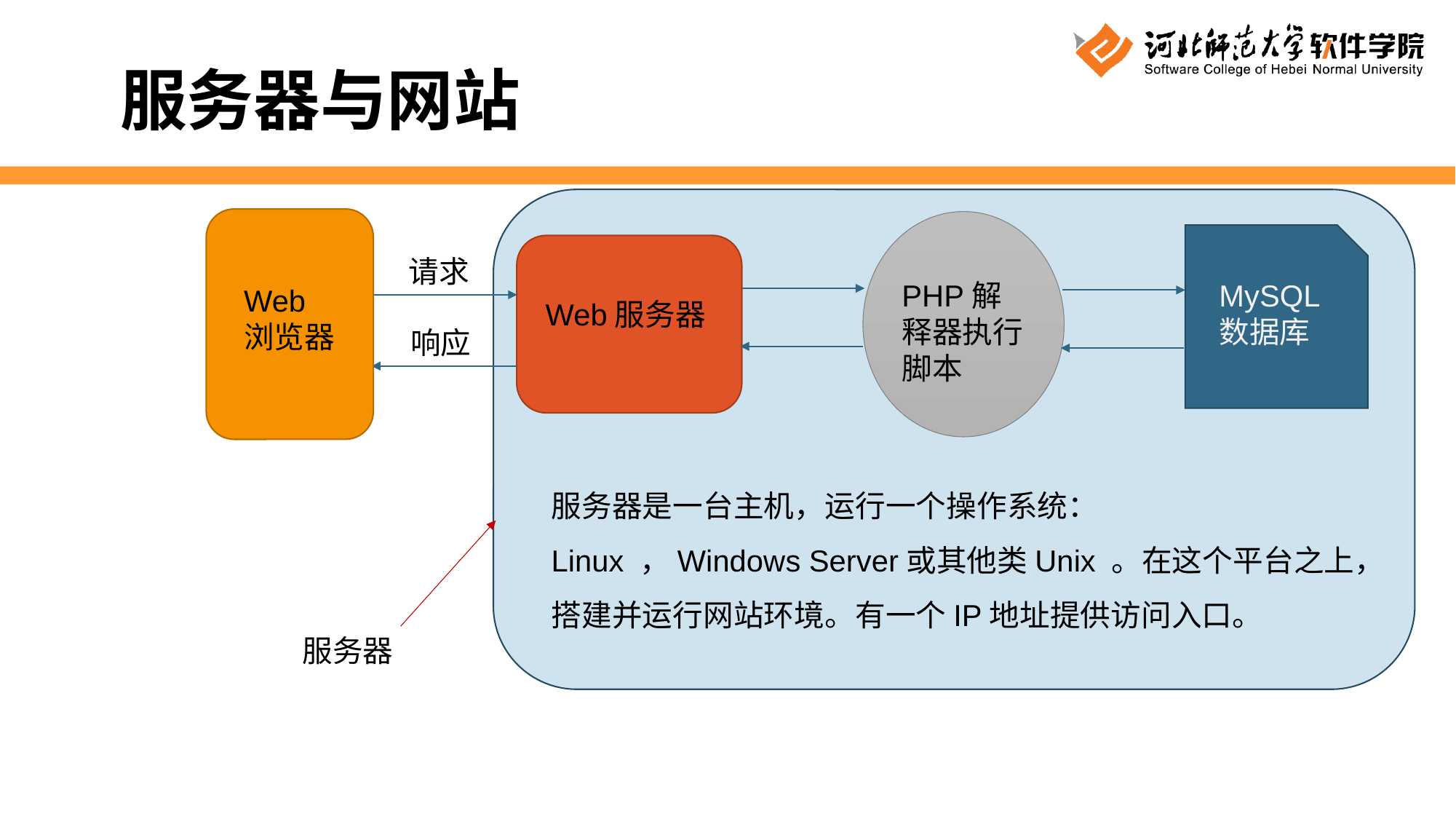

服务器与网站

请求
PHP解释器执行脚本
MySQL数据库
Web浏览器
Web服务器
响应
服务器是一台主机，运行一个操作系统： Linux ，Windows Server或其他类Unix 。在这个平台之上，搭建并运行网站环境。有一个IP地址提供访问入口。
服务器